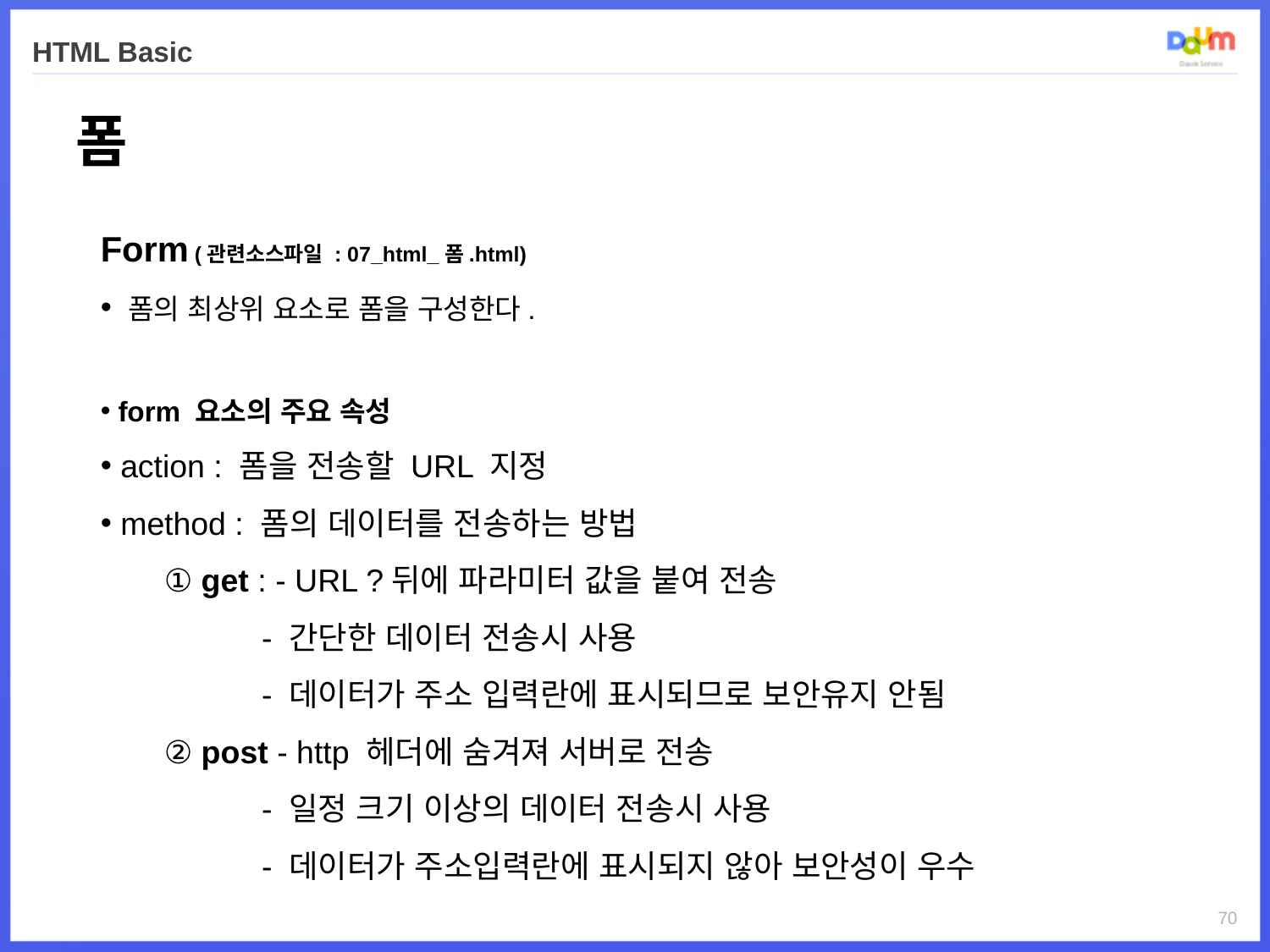

# HTML Basic
폼
Form (관련소스파일 : 07_html_폼.html)
 폼의 최상위 요소로 폼을 구성한다.

 form 요소의 주요 속성
 action : 폼을 전송할 URL 지정
 method : 폼의 데이터를 전송하는 방법
① get : - URL ?뒤에 파라미터 값을 붙여 전송
           - 간단한 데이터 전송시 사용
           - 데이터가 주소 입력란에 표시되므로 보안유지 안됨
② post - http 헤더에 숨겨져 서버로 전송
           - 일정 크기 이상의 데이터 전송시 사용
           - 데이터가 주소입력란에 표시되지 않아 보안성이 우수
70